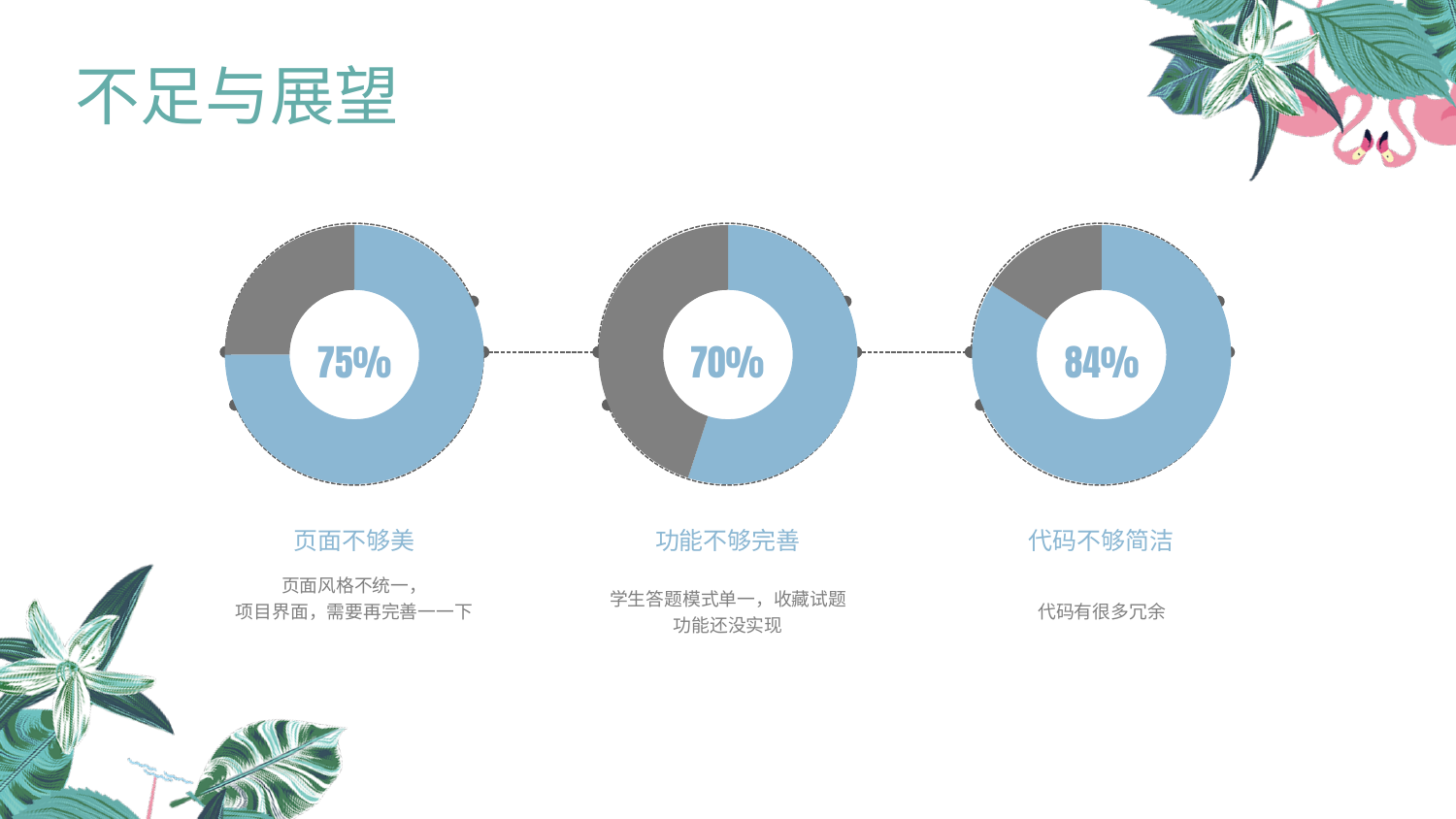

不足与展望

### Chart

| Category | 销售额 |
|---|---|
| 第一季度 | 0.75 |
| 第二季度 | 0.25 |

### Chart

| Category | 销售额 |
|---|---|
| 第一季度 | 0.55 |
| 第二季度 | 0.45 |

### Chart

| Category | 销售额 |
|---|---|
| 第一季度 | 0.84 |
| 第二季度 | 0.16 |

75%
70%
84%
页面不够美
功能不够完善
代码不够简洁
页面风格不统一，
项目界面，需要再完善一一下

学生答题模式单一，收藏试题功能还没实现
代码有很多冗余
延迟符号